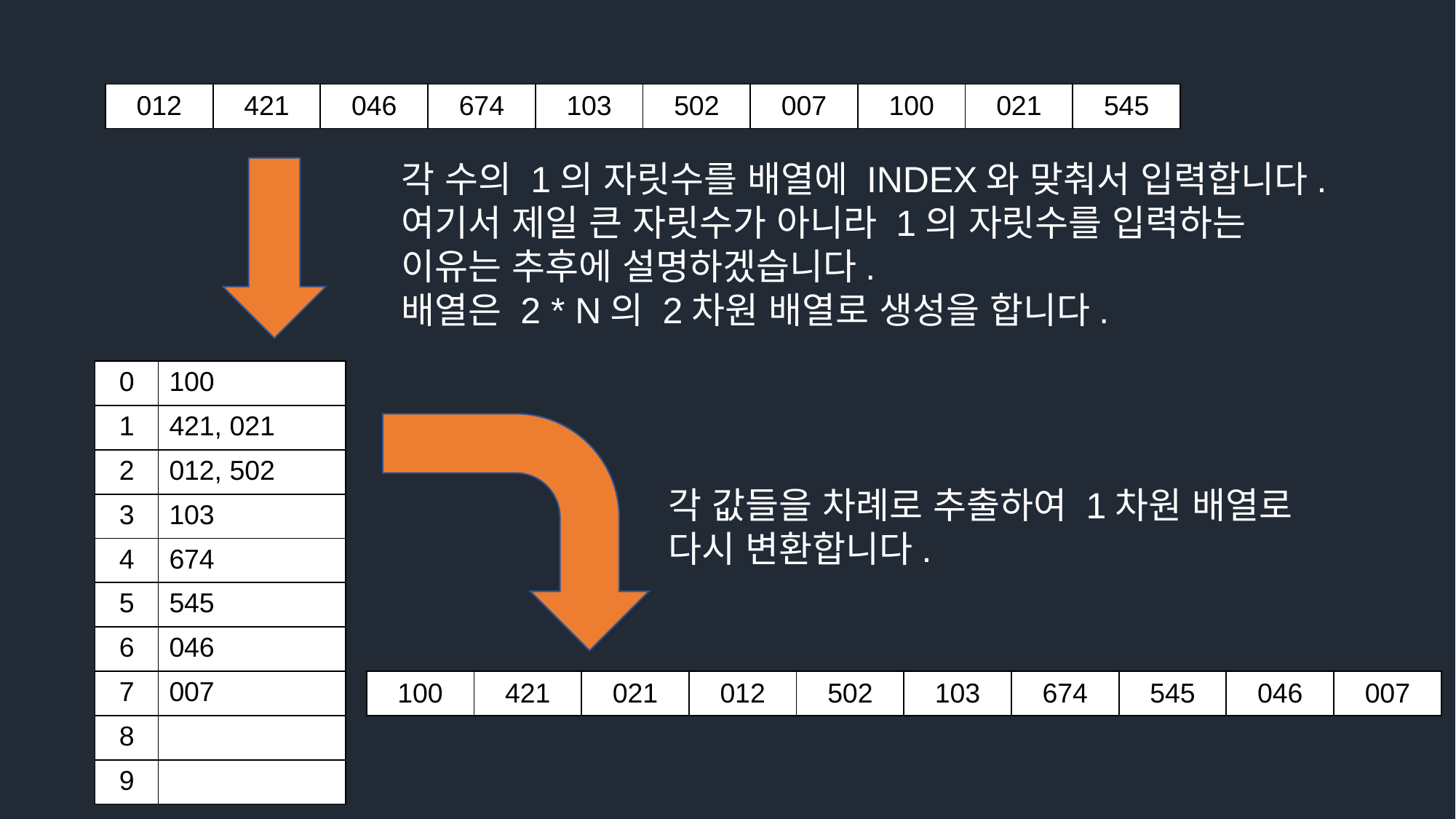

| 012 | 421 | 046 | 674 | 103 | 502 | 007 | 100 | 021 | 545 |
| --- | --- | --- | --- | --- | --- | --- | --- | --- | --- |
각 수의 1의 자릿수를 배열에 INDEX와 맞춰서 입력합니다.
여기서 제일 큰 자릿수가 아니라 1의 자릿수를 입력하는
이유는 추후에 설명하겠습니다.
배열은 2 * N의 2차원 배열로 생성을 합니다.

| 0 | 100 |
| --- | --- |
| 1 | 421, 021 |
| 2 | 012, 502 |
| 3 | 103 |
| 4 | 674 |
| 5 | 545 |
| 6 | 046 |
| 7 | 007 |
| 8 |  |
| 9 |  |

각 값들을 차례로 추출하여 1차원 배열로
다시 변환합니다.
| 100 | 421 | 021 | 012 | 502 | 103 | 674 | 545 | 046 | 007 |
| --- | --- | --- | --- | --- | --- | --- | --- | --- | --- |